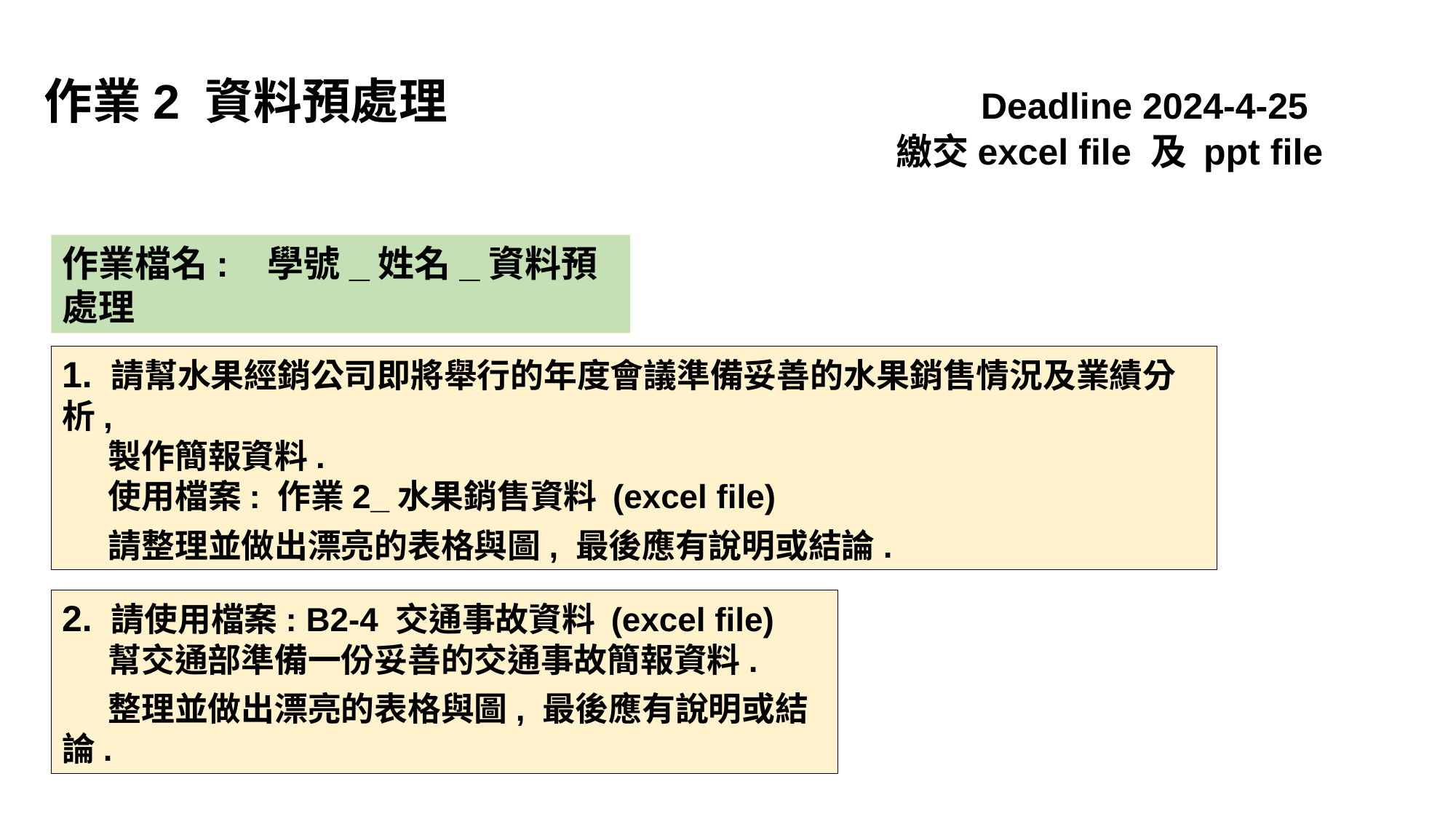

作業2 資料預處理                                               Deadline 2024-4-25
                                                                                                       繳交excel file 及 ppt file
作業檔名:   學號_姓名_資料預處理
1. 請幫水果經銷公司即將舉行的年度會議準備妥善的水果銷售情況及業績分析,
     製作簡報資料.
     使用檔案: 作業2_水果銷售資料 (excel file)
     請整理並做出漂亮的表格與圖, 最後應有說明或結論.
2. 請使用檔案: B2-4 交通事故資料 (excel file)
     幫交通部準備一份妥善的交通事故簡報資料.
     整理並做出漂亮的表格與圖, 最後應有說明或結論.